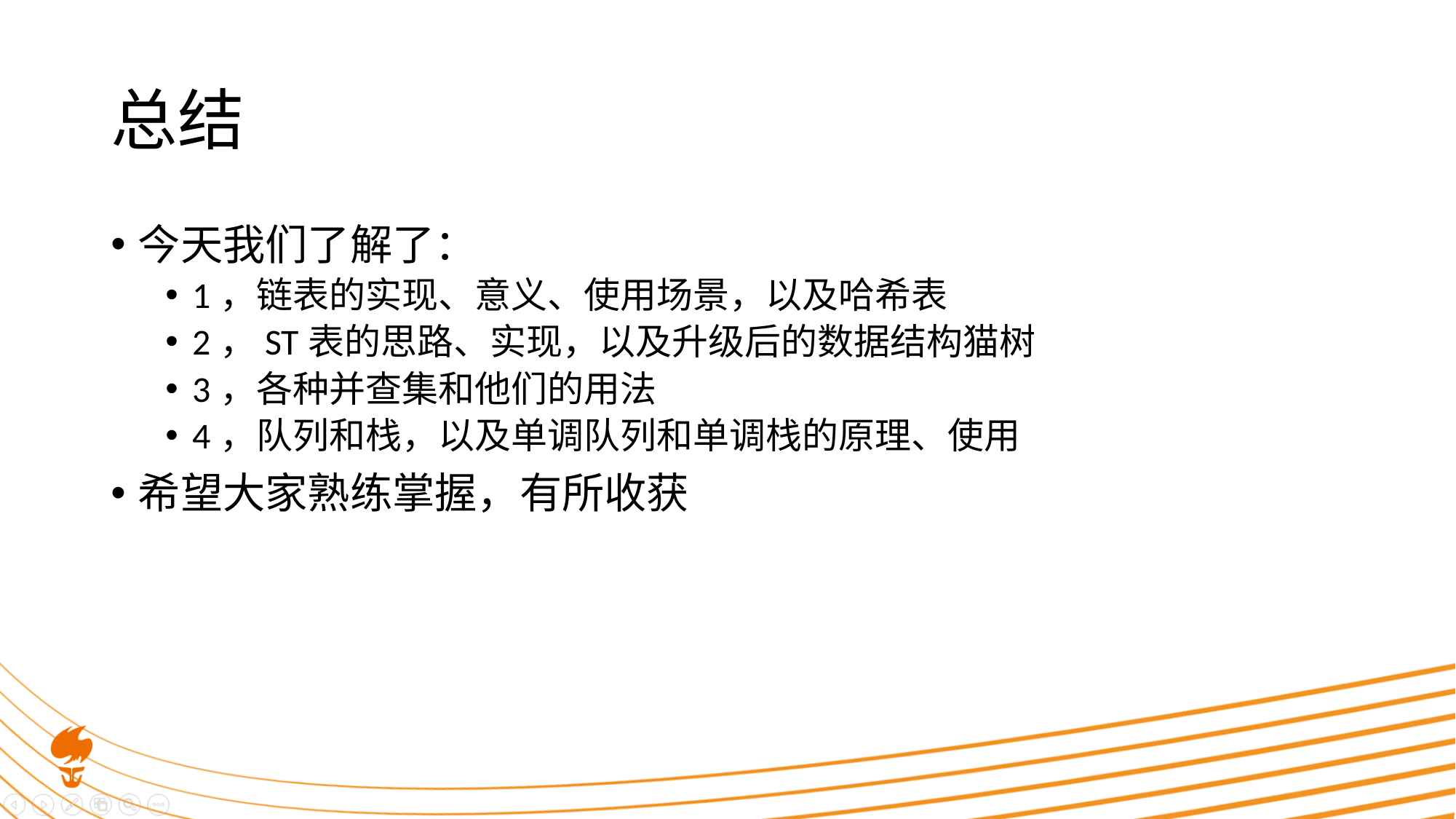

# 总结
今天我们了解了：
1，链表的实现、意义、使用场景，以及哈希表
2，ST表的思路、实现，以及升级后的数据结构猫树
3，各种并查集和他们的用法
4，队列和栈，以及单调队列和单调栈的原理、使用
希望大家熟练掌握，有所收获